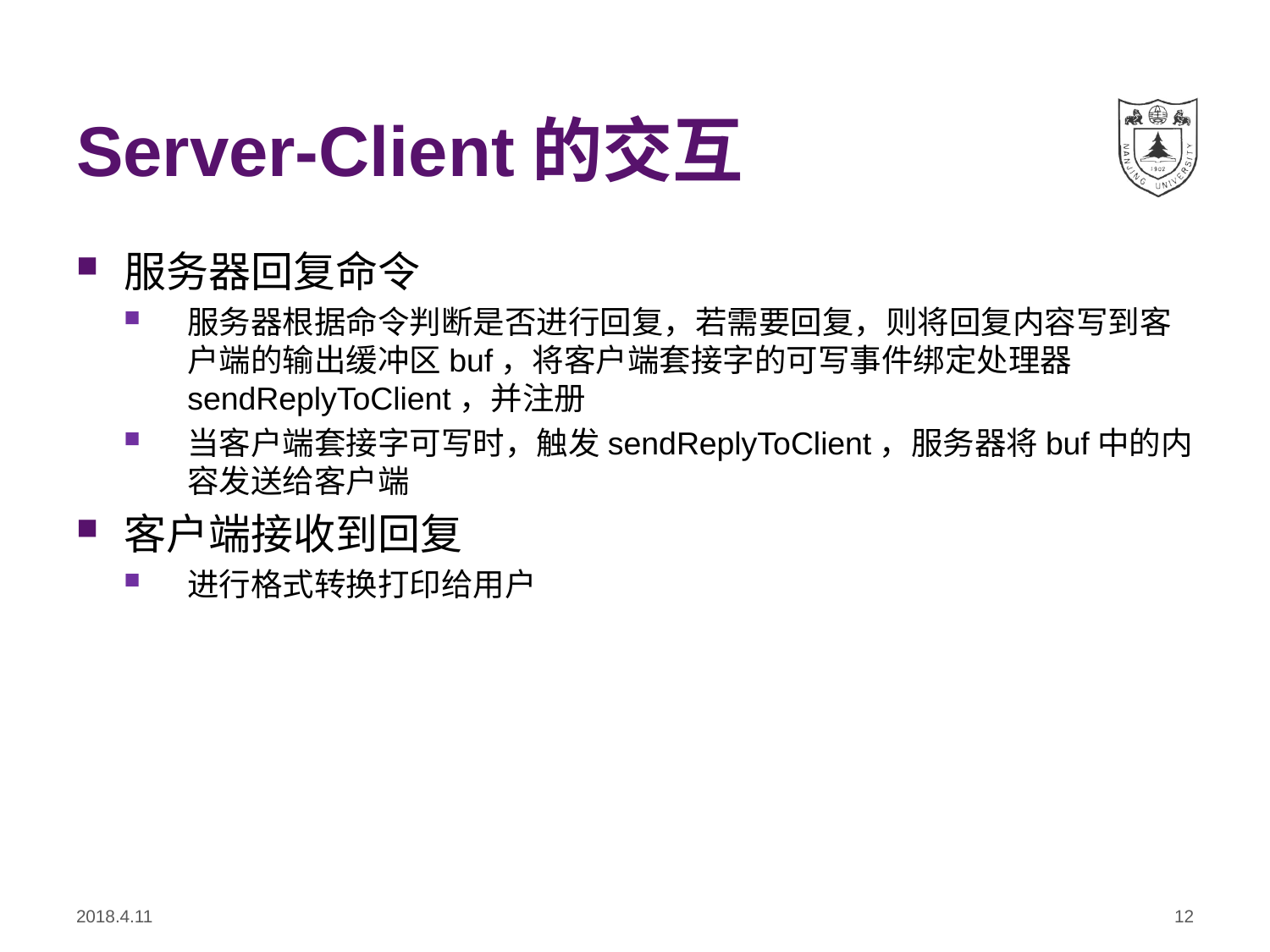

# Server-Client的交互
服务器回复命令
服务器根据命令判断是否进行回复，若需要回复，则将回复内容写到客户端的输出缓冲区buf，将客户端套接字的可写事件绑定处理器sendReplyToClient，并注册
当客户端套接字可写时，触发sendReplyToClient，服务器将buf中的内容发送给客户端
客户端接收到回复
进行格式转换打印给用户

2018.4.11

12